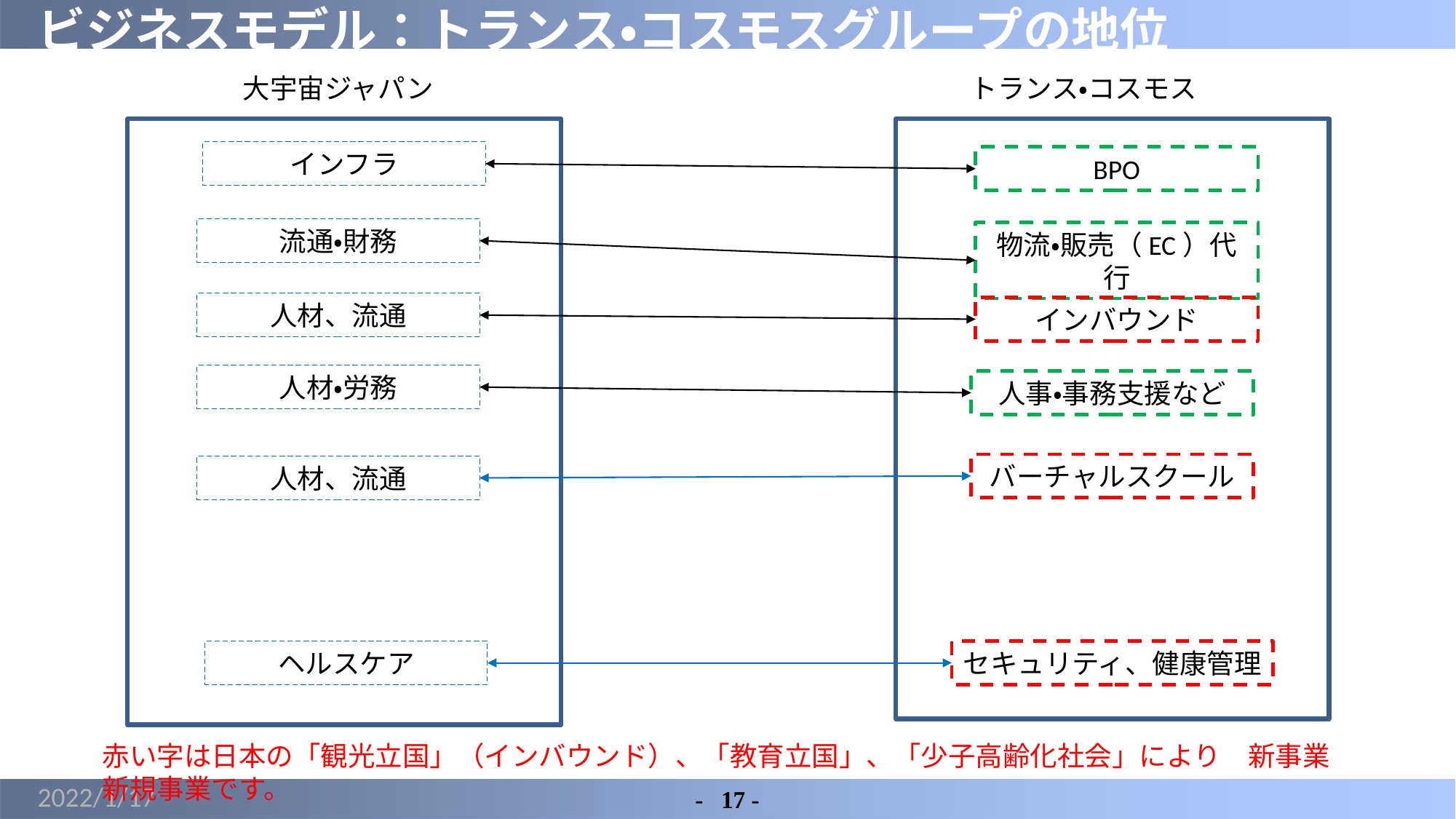

# ビジネスモデル：トランス・コスモスグループの地位
トランス・コスモス
大宇宙ジャパン

インフラ
BPO
流通・財務
物流・販売（EC）代行
人材、流通
インバウンド
人材・労務
人事・事務支援など
バーチャルスクール
人材、流通
ヘルスケア
セキュリティ、健康管理
赤い字は日本の「観光立国」（インバウンド）、「教育立国」、「少子高齢化社会」により　新事業新規事業です。
2022/1/17
-	17 -